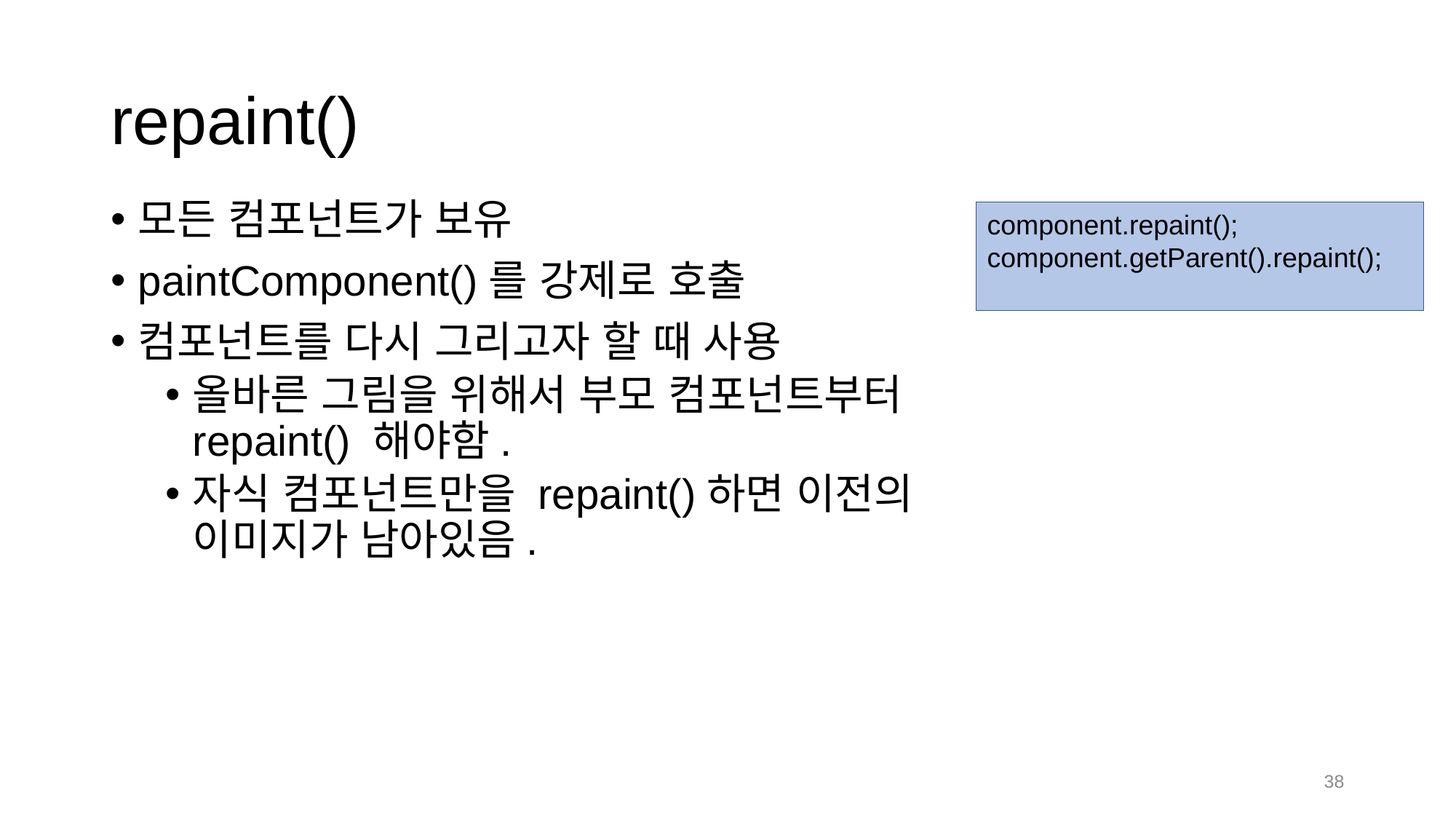

# repaint()
모든 컴포넌트가 보유
paintComponent()를 강제로 호출
컴포넌트를 다시 그리고자 할 때 사용
올바른 그림을 위해서 부모 컴포넌트부터 repaint() 해야함.
자식 컴포넌트만을 repaint()하면 이전의 이미지가 남아있음.
component.repaint();
component.getParent().repaint();

38